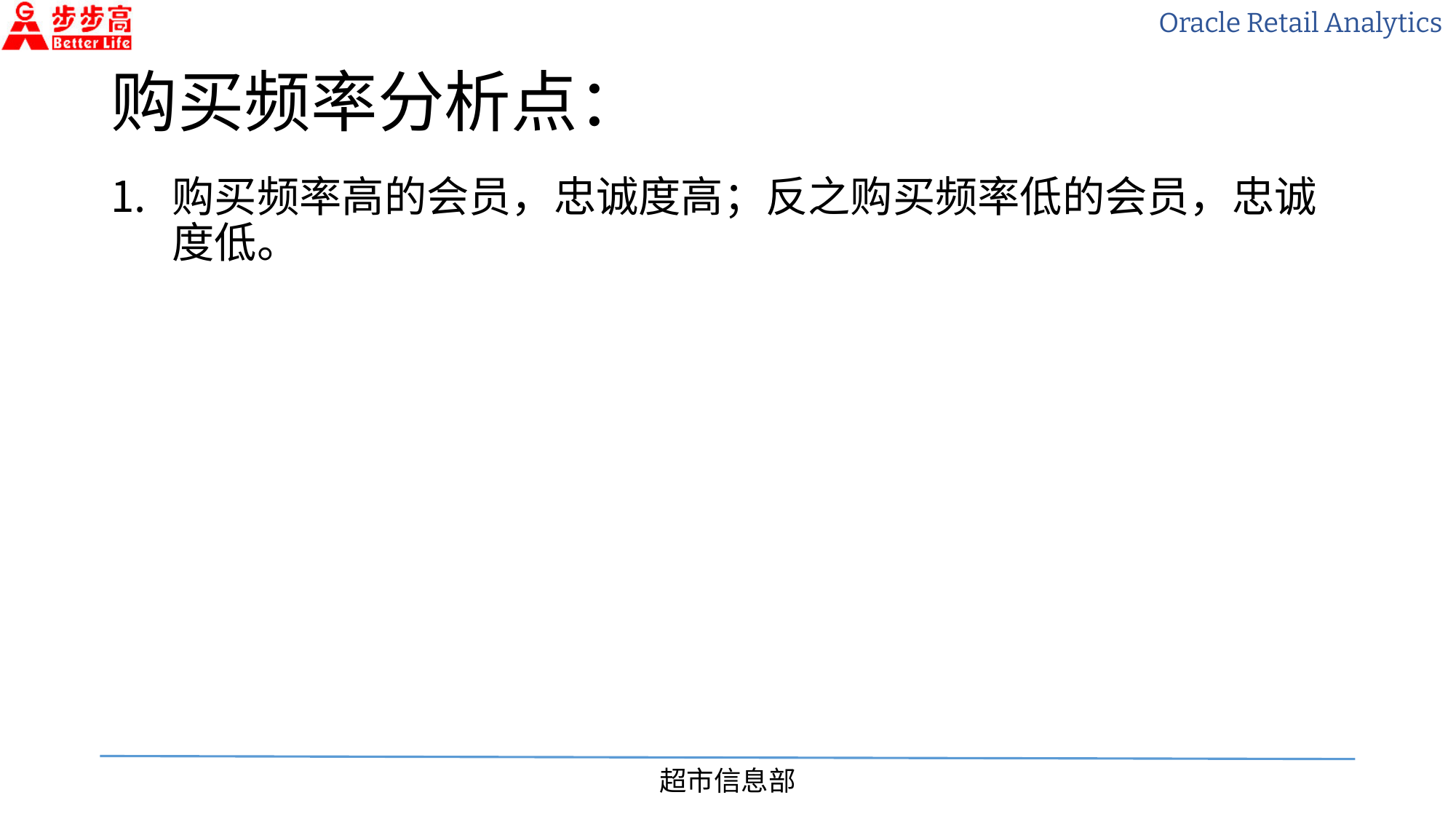

# 购买频率分析点：
购买频率高的会员，忠诚度高；反之购买频率低的会员，忠诚度低。